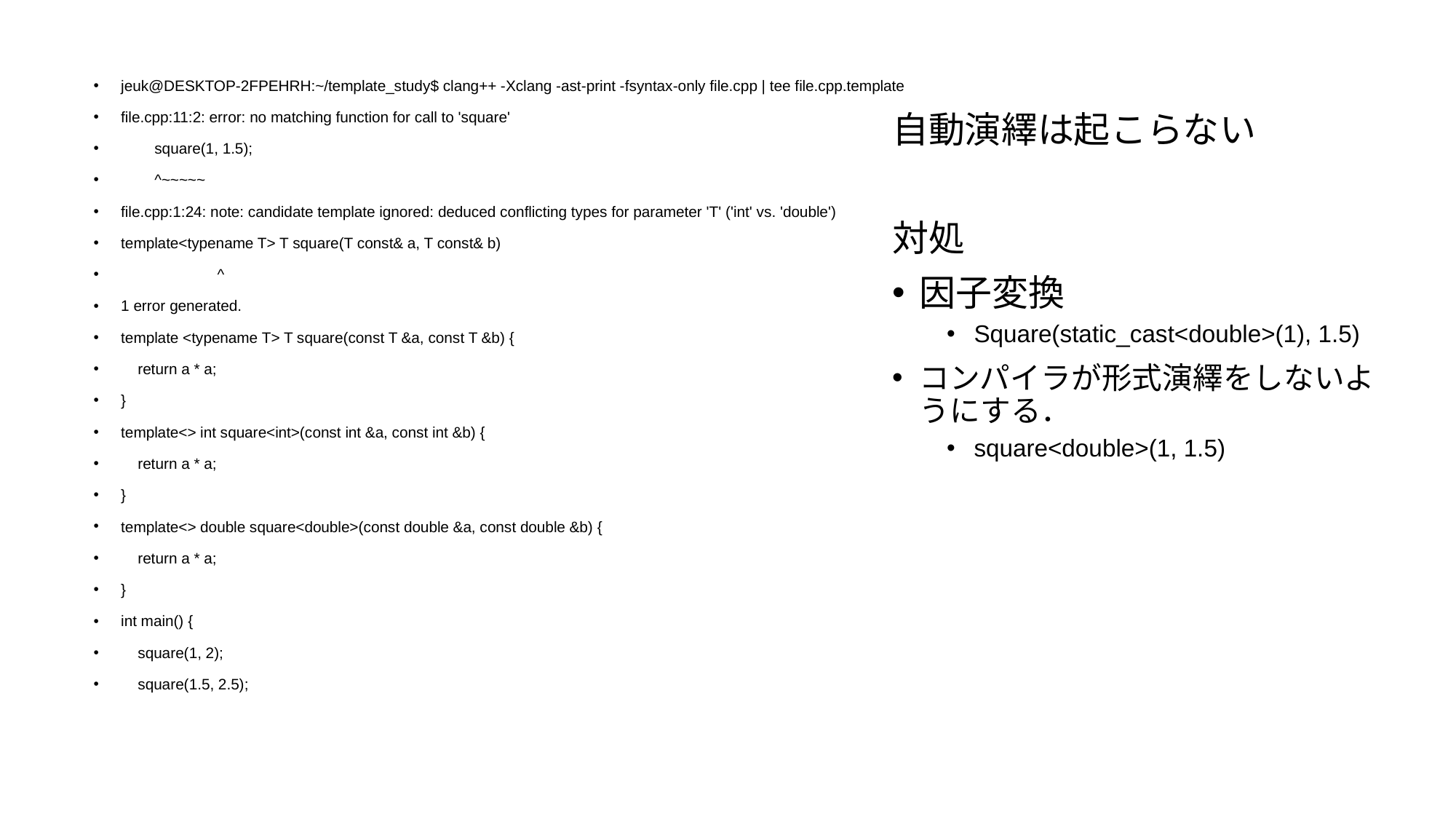

jeuk@DESKTOP-2FPEHRH:~/template_study$ clang++ -Xclang -ast-print -fsyntax-only file.cpp | tee file.cpp.template
file.cpp:11:2: error: no matching function for call to 'square'
        square(1, 1.5);
        ^~~~~~
file.cpp:1:24: note: candidate template ignored: deduced conflicting types for parameter 'T' ('int' vs. 'double')
template<typename T> T square(T const& a, T const& b)
                       ^
1 error generated.
template <typename T> T square(const T &a, const T &b) {
    return a * a;
}
template<> int square<int>(const int &a, const int &b) {
    return a * a;
}
template<> double square<double>(const double &a, const double &b) {
    return a * a;
}
int main() {
    square(1, 2);
    square(1.5, 2.5);
自動演繹は起こらない

対処
因子変換
Square(static_cast<double>(1), 1.5)
コンパイラが形式演繹をしないようにする．
square<double>(1, 1.5)